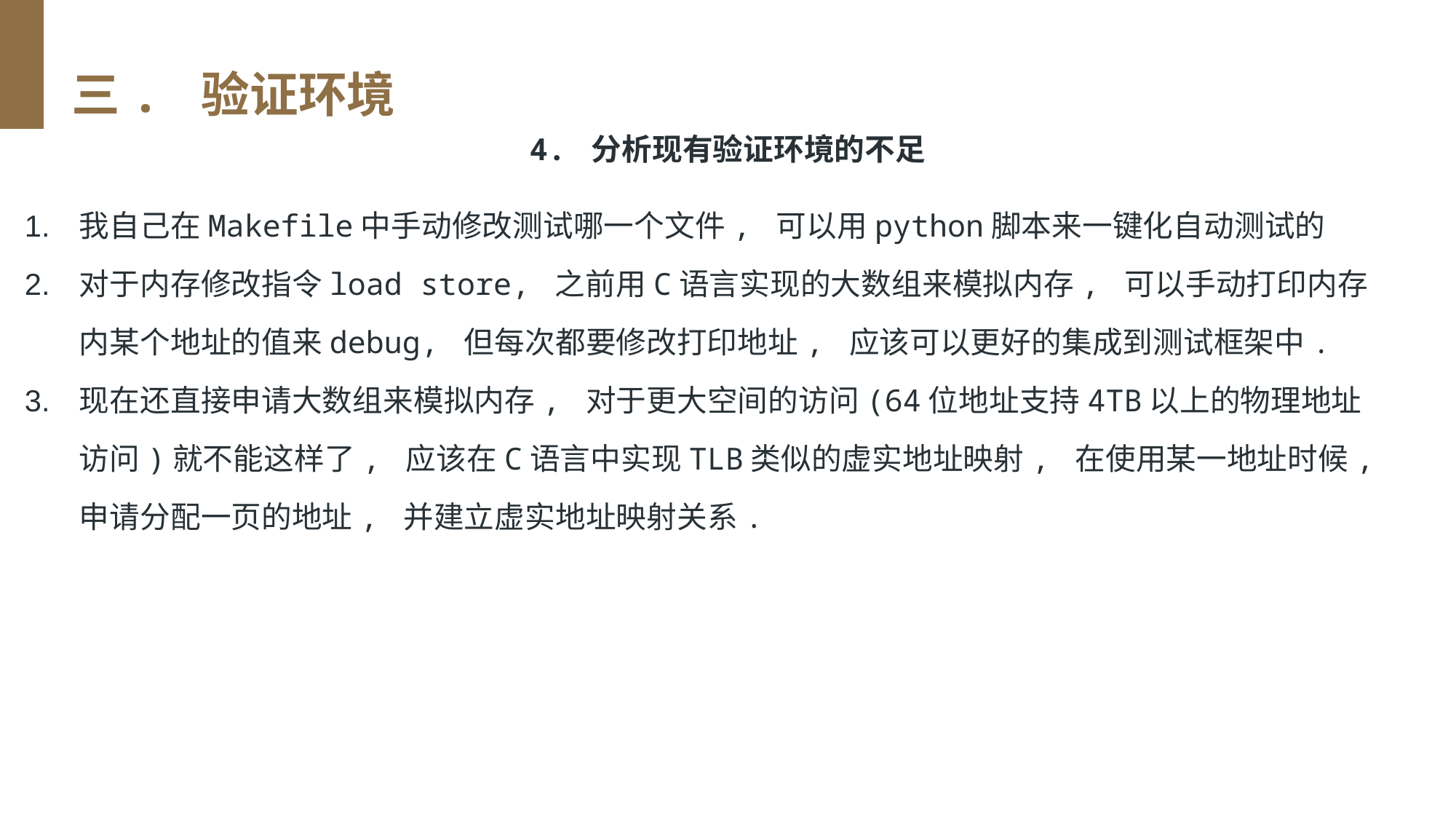

三. 验证环境
4. 分析现有验证环境的不足
我自己在Makefile中手动修改测试哪一个文件, 可以用python脚本来一键化自动测试的
对于内存修改指令load store, 之前用C语言实现的大数组来模拟内存, 可以手动打印内存内某个地址的值来debug, 但每次都要修改打印地址, 应该可以更好的集成到测试框架中.
现在还直接申请大数组来模拟内存, 对于更大空间的访问(64位地址支持4TB以上的物理地址访问)就不能这样了, 应该在C语言中实现TLB类似的虚实地址映射, 在使用某一地址时候, 申请分配一页的地址, 并建立虚实地址映射关系.

12